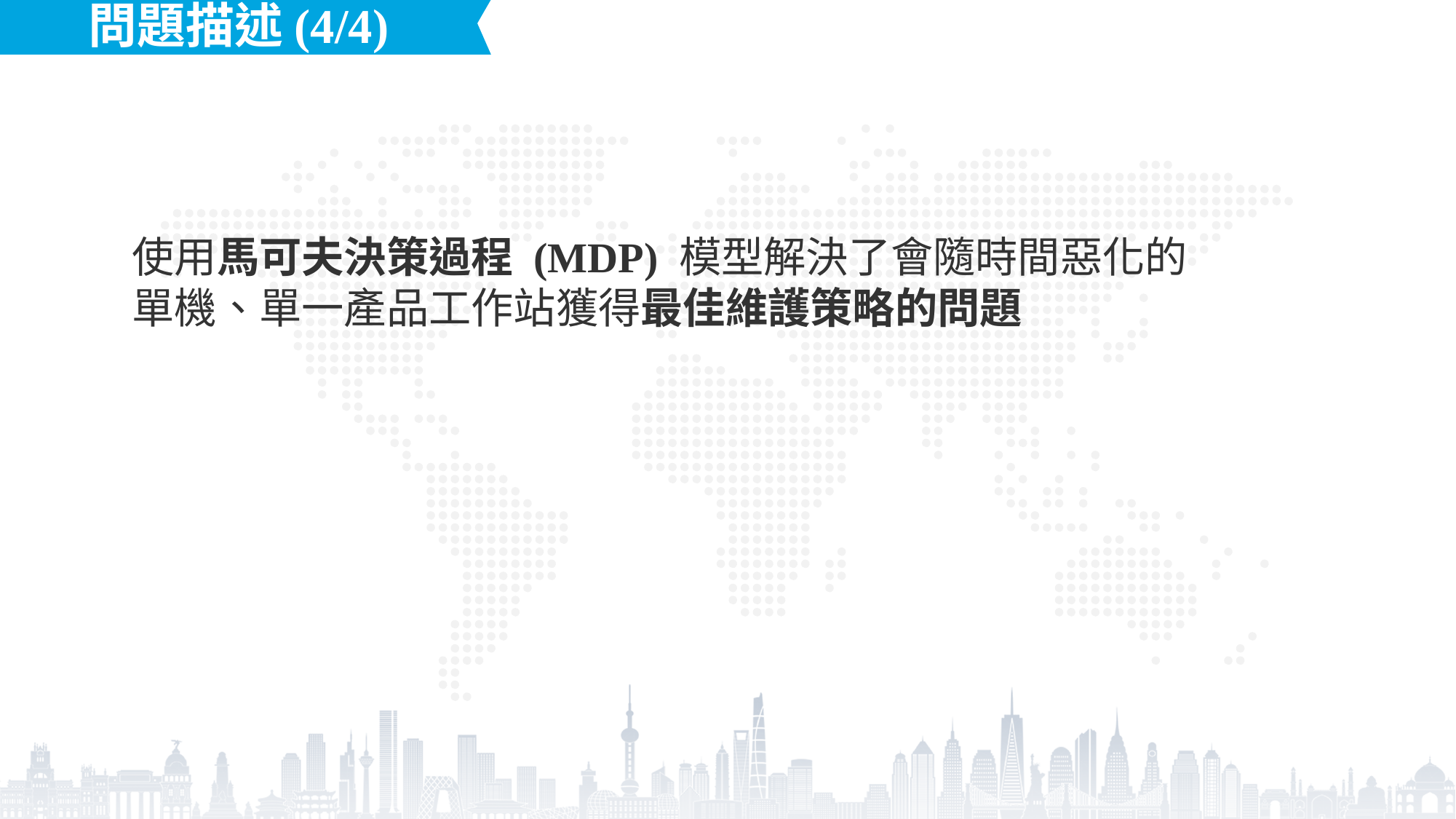

問題描述(4/4)
使用馬可夫決策過程 (MDP) 模型解決了會隨時間惡化的單機、單一產品工作站獲得最佳維護策略的問題